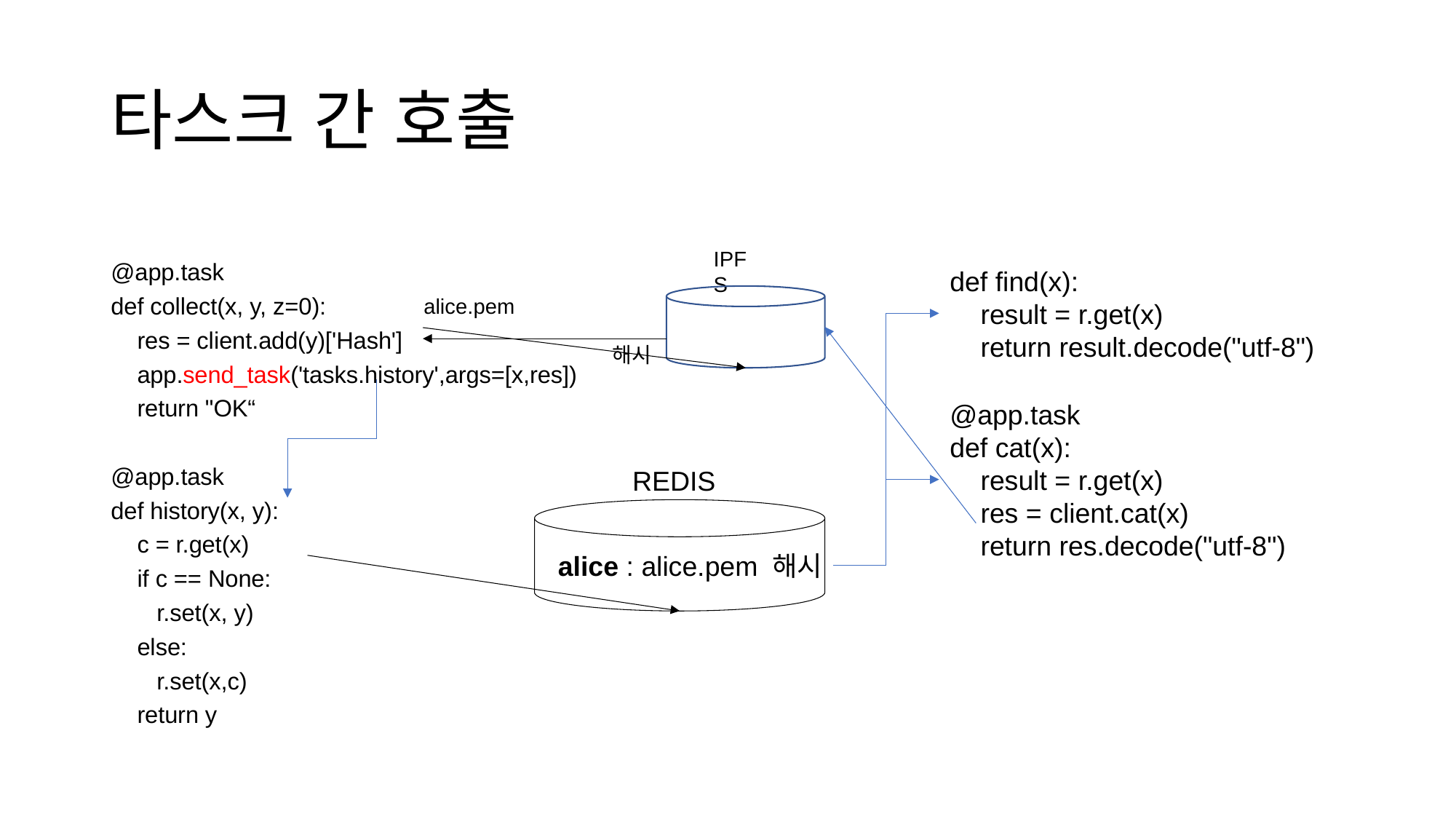

# 타스크 간 호출

@app.task
def collect(x, y, z=0):
    res = client.add(y)['Hash']
    app.send_task('tasks.history',args=[x,res])
    return "OK“

@app.task
def history(x, y):
    c = r.get(x)
    if c == None:
       r.set(x, y)
    else:
       r.set(x,c)
    return y

IPFS
def find(x):
    result = r.get(x)
    return result.decode("utf-8")

alice.pem
해시
@app.task
def cat(x):
    result = r.get(x)
    res = client.cat(x)
    return res.decode("utf-8")
REDIS

alice : alice.pem 해시